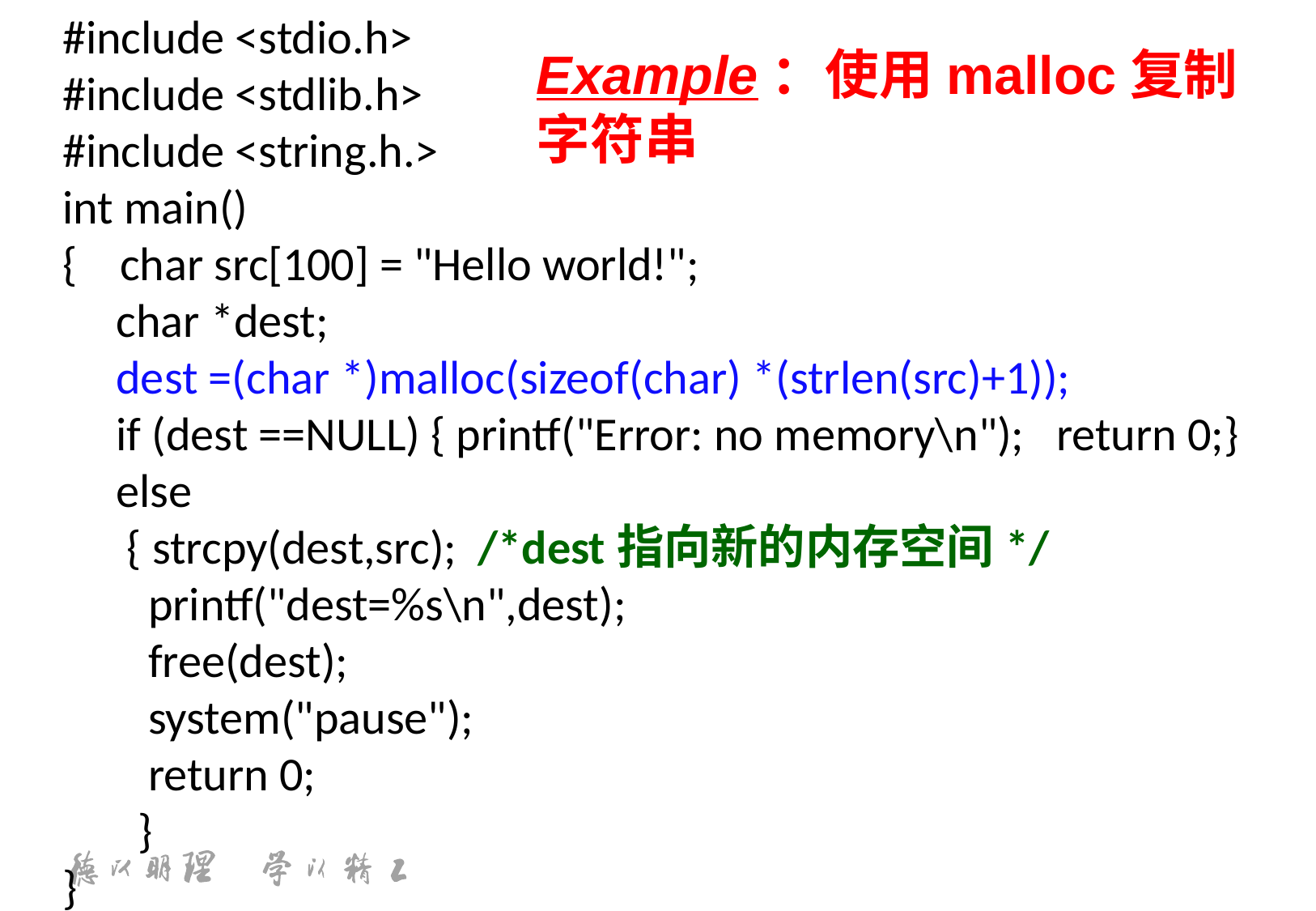

#include <stdio.h>
#include <stdlib.h>
#include <string.h.>
int main()
{    char src[100] = "Hello world!";
     char *dest;
     dest =(char *)malloc(sizeof(char) *(strlen(src)+1));
     if (dest ==NULL) { printf("Error: no memory\n");   return 0;}
     else
      { strcpy(dest,src);  /*dest指向新的内存空间*/
        printf("dest=%s\n",dest);
        free(dest);
        system("pause");
        return 0;
       }
}
Example：使用malloc复制字符串
95